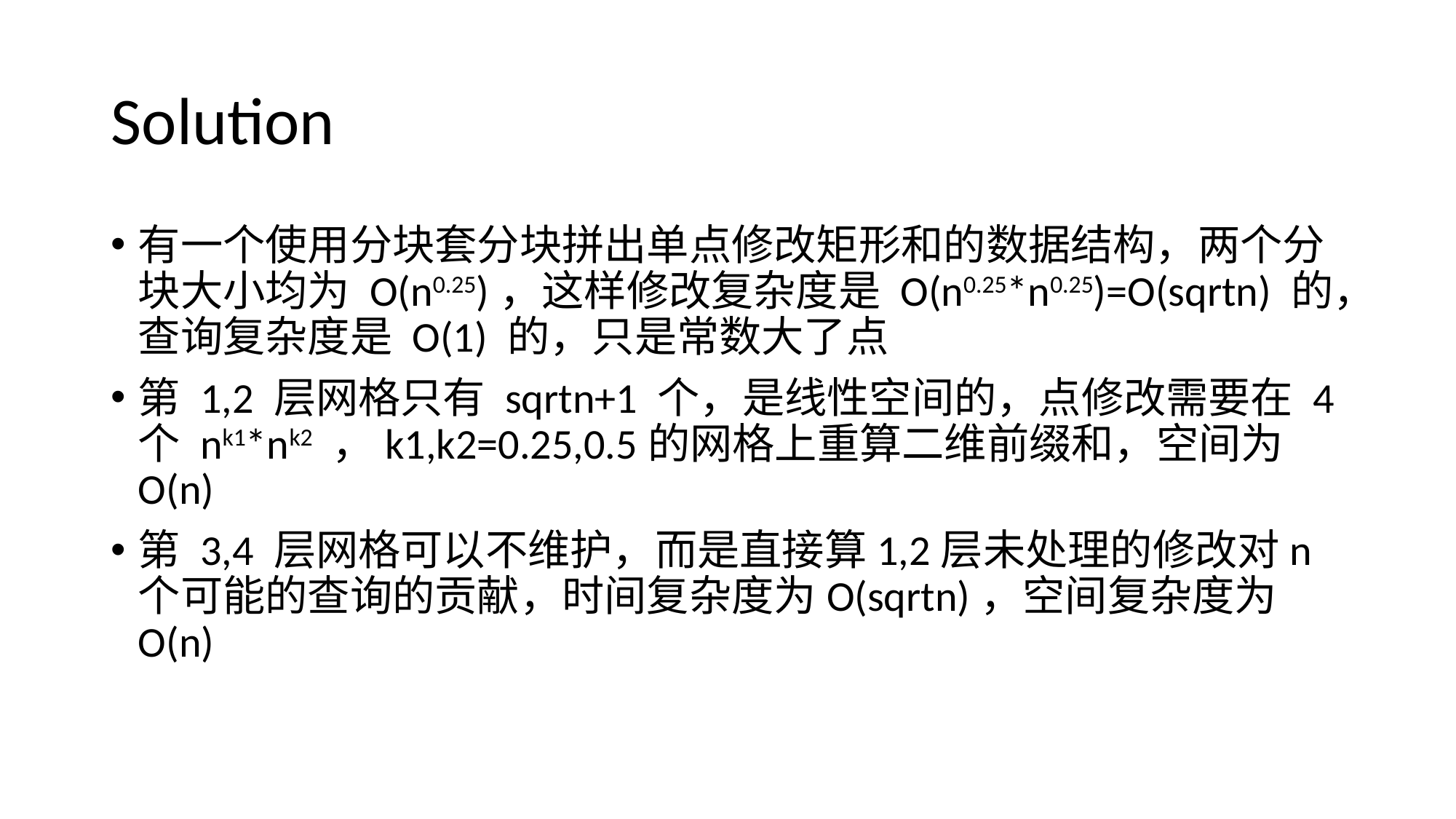

# Solution
有一个使用分块套分块拼出单点修改矩形和的数据结构，两个分块大小均为 O(n0.25)，这样修改复杂度是 O(n0.25*n0.25)=O(sqrtn) 的，查询复杂度是 O(1) 的，只是常数大了点
第 1,2 层网格只有 sqrtn+1 个，是线性空间的，点修改需要在 4 个 nk1*nk2 ，k1,k2=0.25,0.5的网格上重算二维前缀和，空间为O(n)
第 3,4 层网格可以不维护，而是直接算1,2层未处理的修改对n个可能的查询的贡献，时间复杂度为O(sqrtn)，空间复杂度为 O(n)